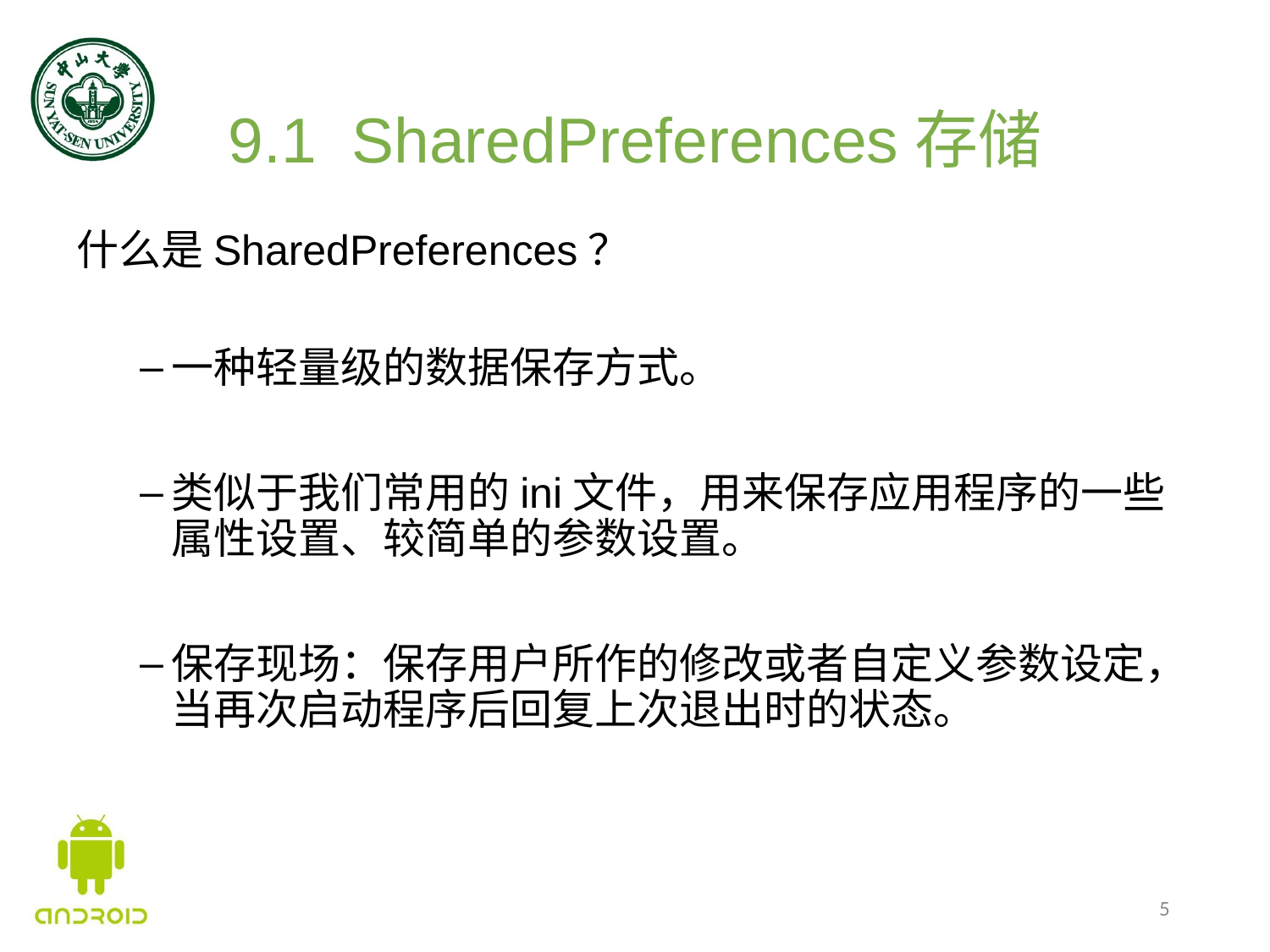

# 9.1  SharedPreferences存储
什么是SharedPreferences？

一种轻量级的数据保存方式。

类似于我们常用的ini文件，用来保存应用程序的一些属性设置、较简单的参数设置。

保存现场：保存用户所作的修改或者自定义参数设定，当再次启动程序后回复上次退出时的状态。
5